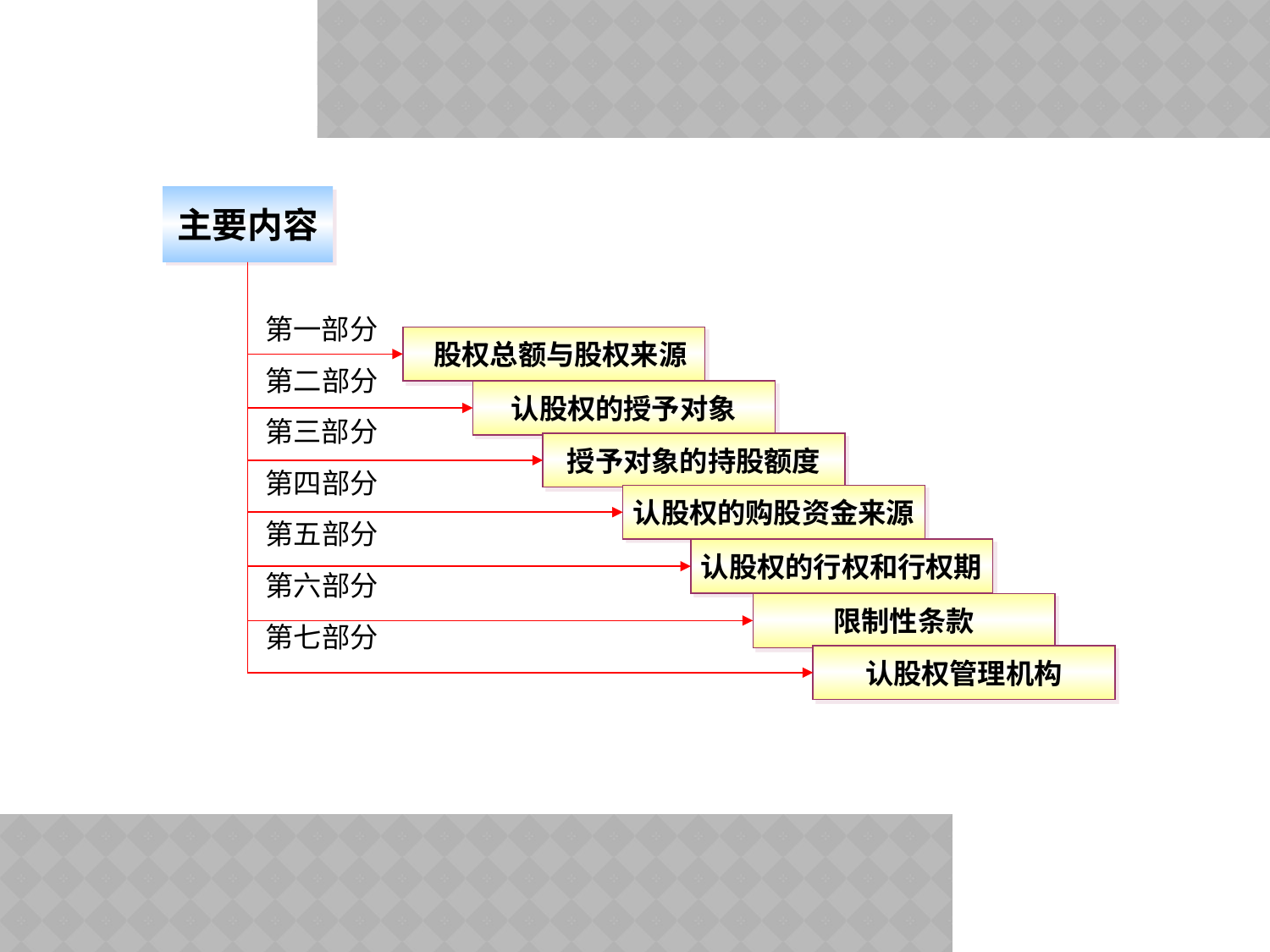

主要内容
第一部分
第二部分
第三部分
第四部分
第五部分
第六部分
第七部分
 股权总额与股权来源
认股权的授予对象
授予对象的持股额度
认股权的购股资金来源
认股权的行权和行权期
限制性条款
认股权管理机构